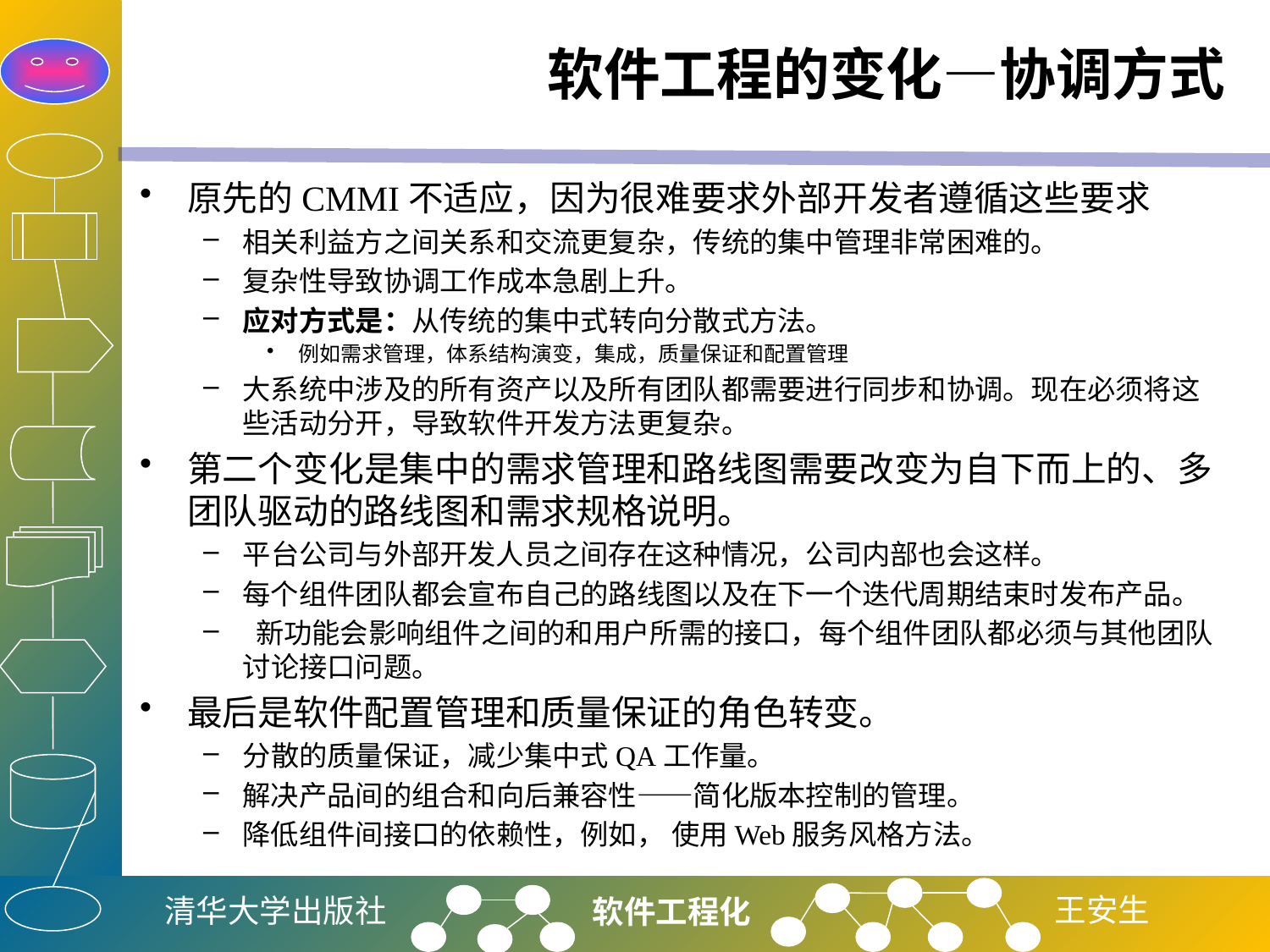

# 软件工程的变化—协调方式
原先的CMMI不适应，因为很难要求外部开发者遵循这些要求
相关利益方之间关系和交流更复杂，传统的集中管理非常困难的。
复杂性导致协调工作成本急剧上升。
应对方式是：从传统的集中式转向分散式方法。
例如需求管理，体系结构演变，集成，质量保证和配置管理
大系统中涉及的所有资产以及所有团队都需要进行同步和协调。现在必须将这些活动分开，导致软件开发方法更复杂。
第二个变化是集中的需求管理和路线图需要改变为自下而上的、多团队驱动的路线图和需求规格说明。
平台公司与外部开发人员之间存在这种情况，公司内部也会这样。
每个组件团队都会宣布自己的路线图以及在下一个迭代周期结束时发布产品。
 新功能会影响组件之间的和用户所需的接口，每个组件团队都必须与其他团队讨论接口问题。
最后是软件配置管理和质量保证的角色转变。
分散的质量保证，减少集中式QA工作量。
解决产品间的组合和向后兼容性——简化版本控制的管理。
降低组件间接口的依赖性，例如， 使用Web服务风格方法。